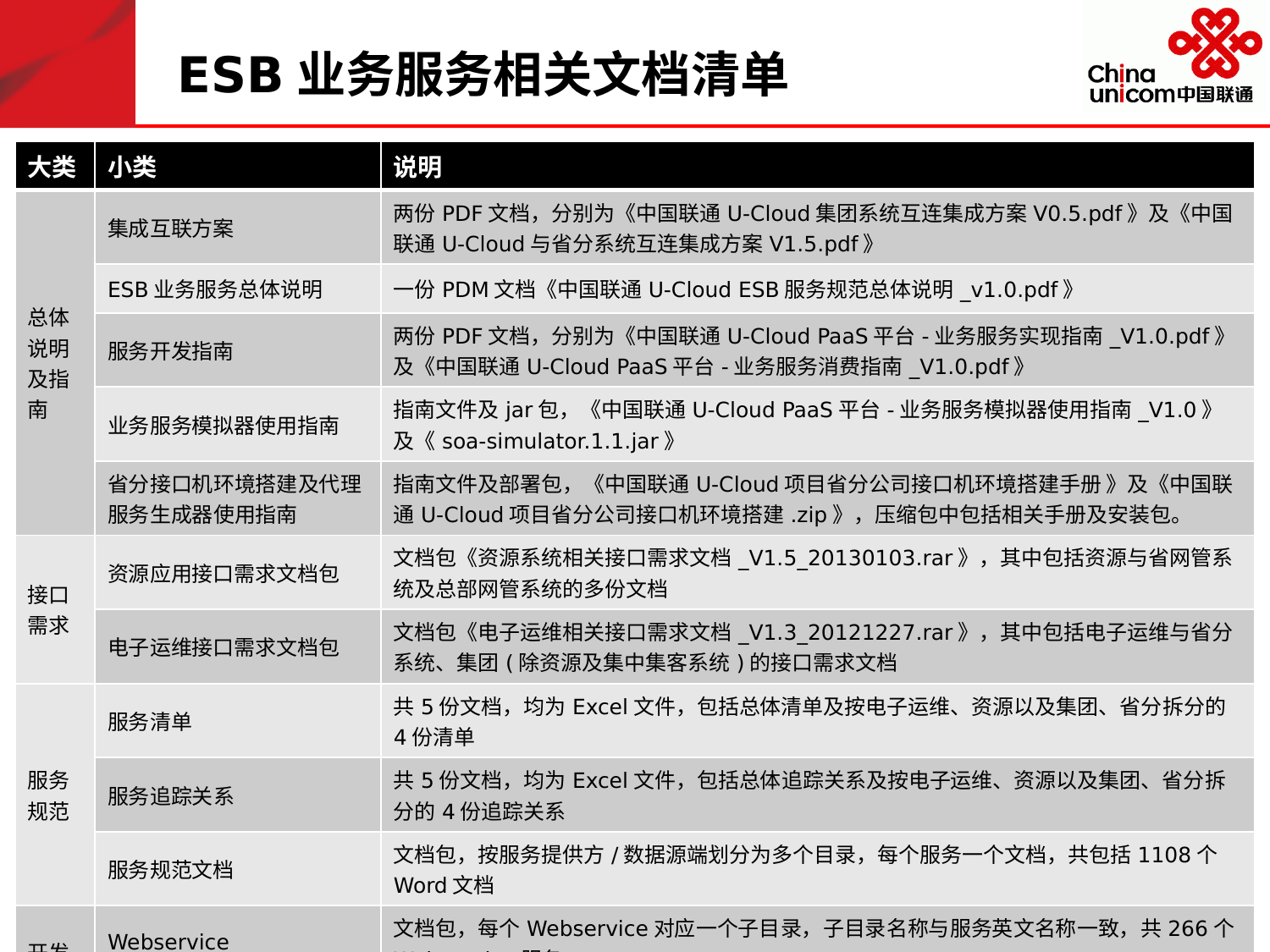

# ESB业务服务相关文档清单
| 大类 | 小类 | 说明 |
| --- | --- | --- |
| 总体说明及指南 | 集成互联方案 | 两份PDF文档，分别为《中国联通U-Cloud集团系统互连集成方案V0.5.pdf》及《中国联通U-Cloud与省分系统互连集成方案V1.5.pdf》 |
|  | ESB业务服务总体说明 | 一份PDM文档《中国联通U-Cloud ESB服务规范总体说明\_v1.0.pdf》 |
|  | 服务开发指南 | 两份PDF文档，分别为《中国联通U-Cloud PaaS平台-业务服务实现指南\_V1.0.pdf》及《中国联通U-Cloud PaaS平台-业务服务消费指南\_V1.0.pdf》 |
|  | 业务服务模拟器使用指南 | 指南文件及jar包，《中国联通U-Cloud PaaS平台-业务服务模拟器使用指南\_V1.0》及《soa-simulator.1.1.jar》 |
|  | 省分接口机环境搭建及代理服务生成器使用指南 | 指南文件及部署包，《中国联通U-Cloud项目省分公司接口机环境搭建手册 》及《中国联通U-Cloud项目省分公司接口机环境搭建.zip》，压缩包中包括相关手册及安装包。 |
| 接口需求 | 资源应用接口需求文档包 | 文档包《资源系统相关接口需求文档\_V1.5\_20130103.rar》，其中包括资源与省网管系统及总部网管系统的多份文档 |
|  | 电子运维接口需求文档包 | 文档包《电子运维相关接口需求文档\_V1.3\_20121227.rar》，其中包括电子运维与省分系统、集团(除资源及集中集客系统)的接口需求文档 |
| 服务规范 | 服务清单 | 共5份文档，均为Excel文件，包括总体清单及按电子运维、资源以及集团、省分拆分的4份清单 |
|  | 服务追踪关系 | 共5份文档，均为Excel文件，包括总体追踪关系及按电子运维、资源以及集团、省分拆分的4份追踪关系 |
|  | 服务规范文档 | 文档包，按服务提供方/数据源端划分为多个目录，每个服务一个文档，共包括1108个Word文档 |
| 开发文件 | Webservice | 文档包，每个Webservice对应一个子目录，子目录名称与服务英文名称一致，共266个Webservice服务 |
|  | ODI | 文档包，每个ODI服务对应一个文件，文件名称与服务编号一致，共338个文件 |